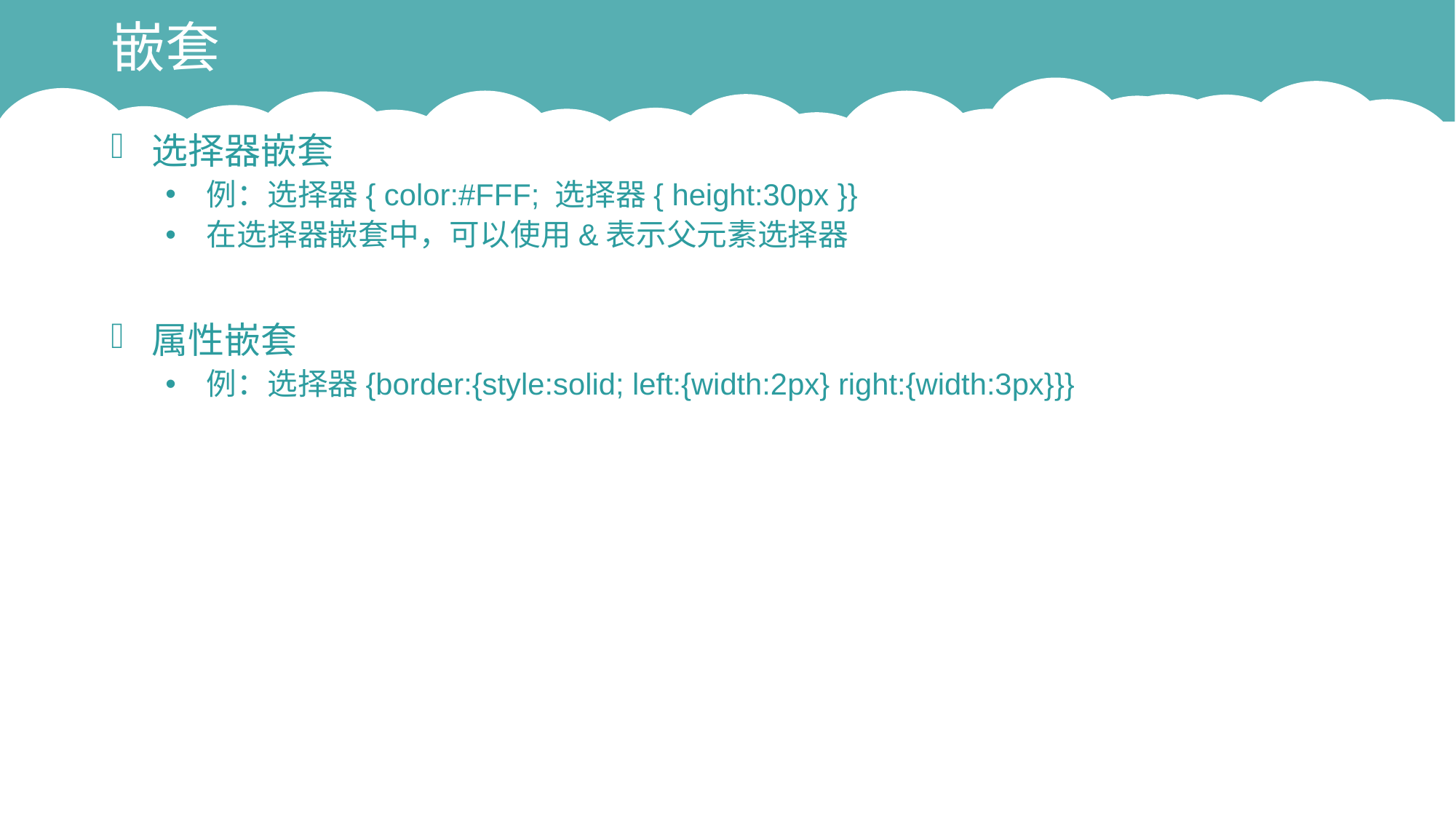

# 嵌套
选择器嵌套
例：选择器{ color:#FFF; 选择器{ height:30px }}
在选择器嵌套中，可以使用&表示父元素选择器

属性嵌套
例：选择器{border:{style:solid; left:{width:2px} right:{width:3px}}}